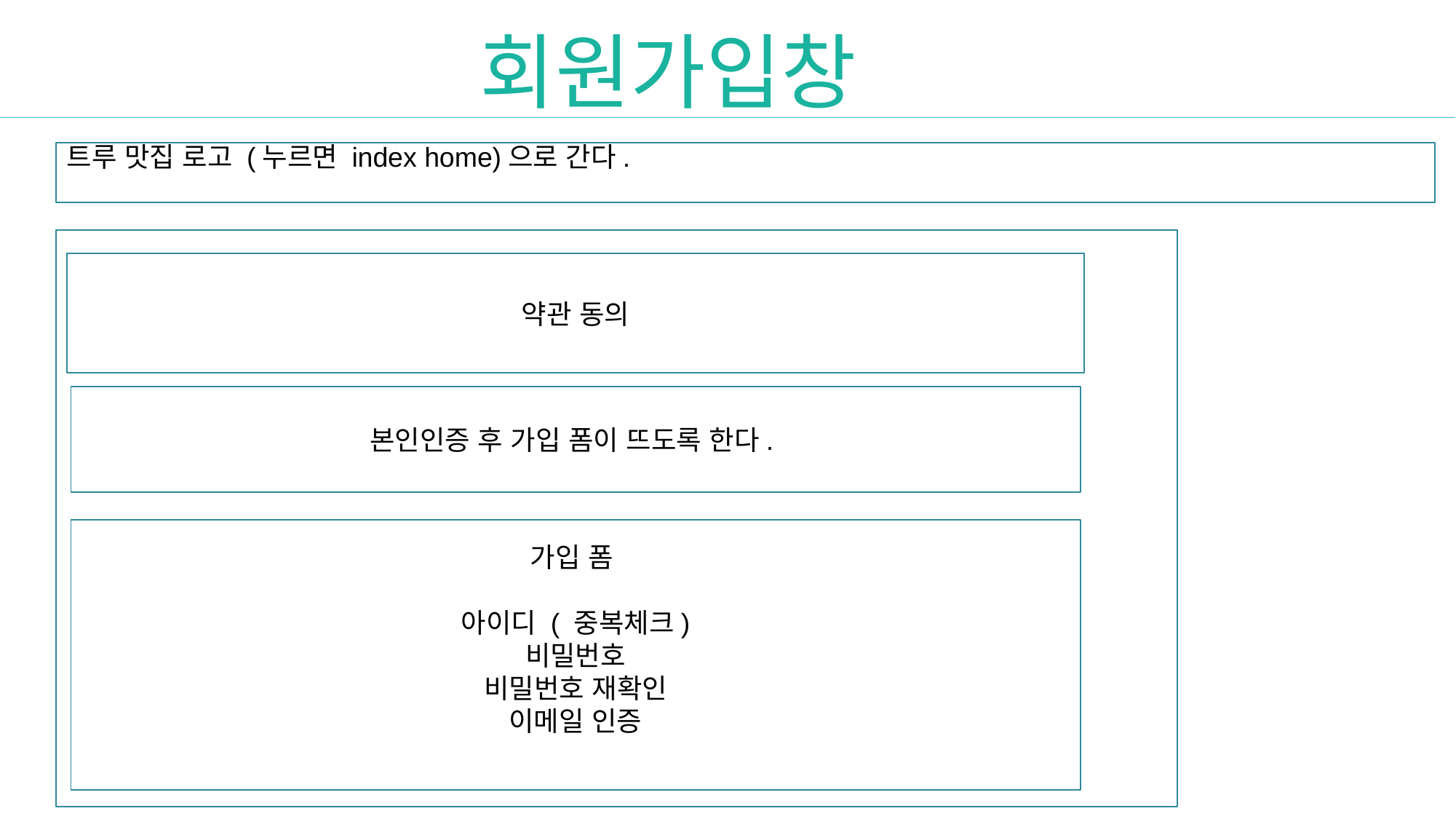

회원가입창
트루 맛집 로고 (누르면 index home)으로 간다.

약관 동의
본인인증 후 가입 폼이 뜨도록 한다.
가입 폼

아이디 ( 중복체크)
비밀번호
비밀번호 재확인
이메일 인증